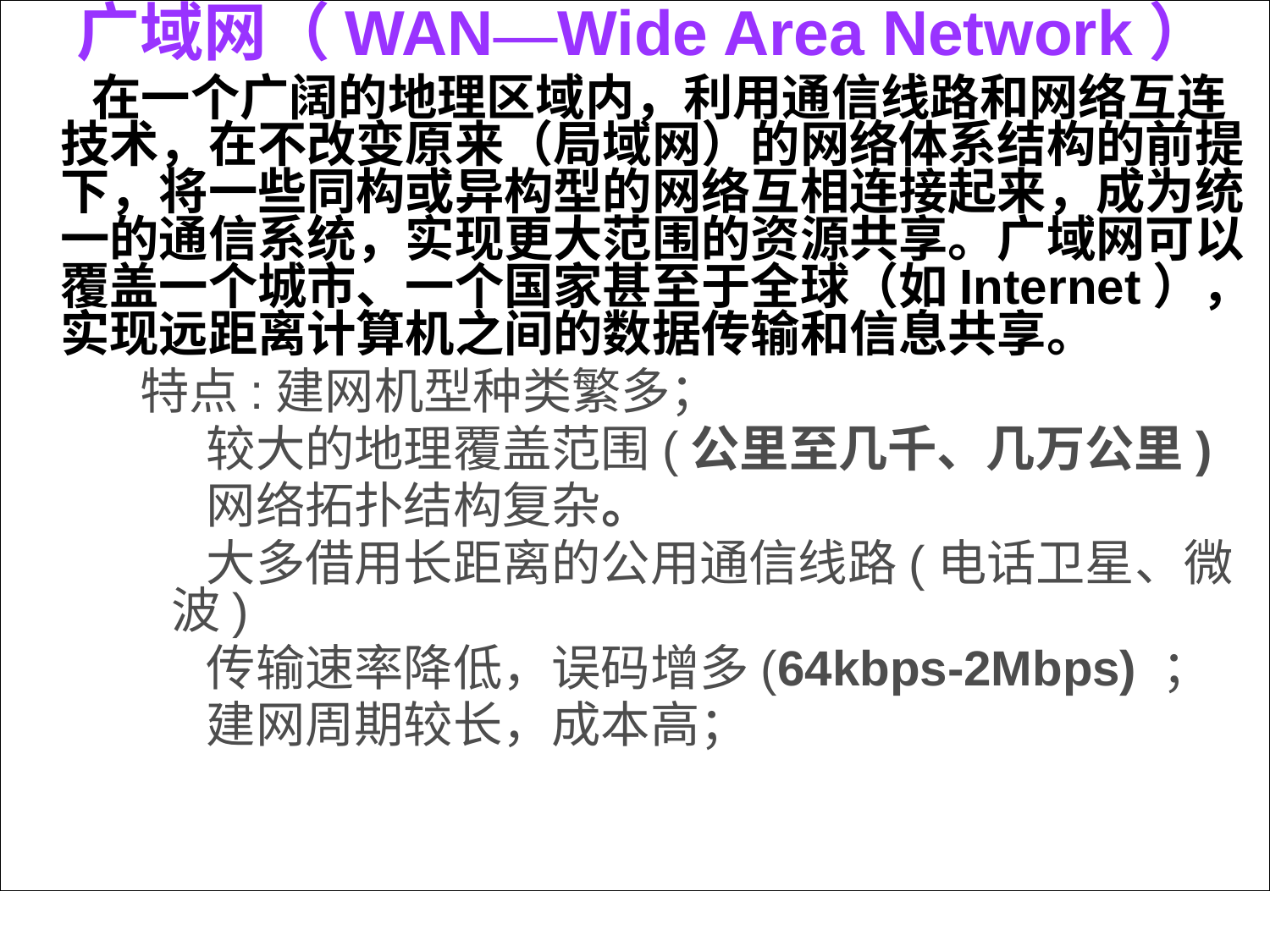

广域网（WAN—Wide Area Network）
      在一个广阔的地理区域内，利用通信线路和网络互连技术，在不改变原来（局域网）的网络体系结构的前提下，将一些同构或异构型的网络互相连接起来，成为统一的通信系统，实现更大范围的资源共享。广域网可以覆盖一个城市、一个国家甚至于全球（如Internet），实现远距离计算机之间的数据传输和信息共享。
特点:建网机型种类繁多；
     较大的地理覆盖范围(公里至几千、几万公里)
     网络拓扑结构复杂。
     大多借用长距离的公用通信线路(电话卫星、微波)
     传输速率降低，误码增多(64kbps-2Mbps) ；
     建网周期较长，成本高；